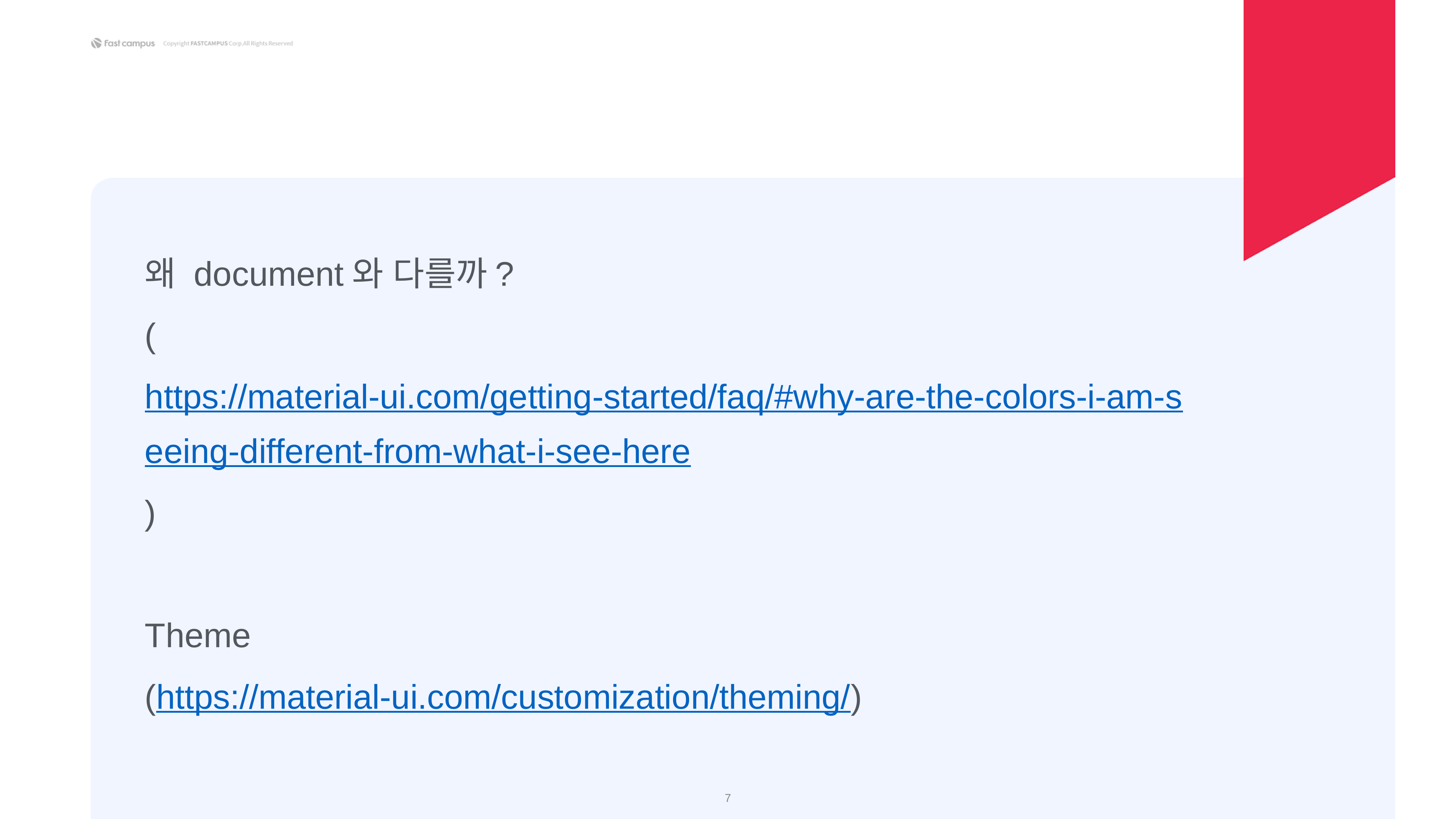

왜 document와 다를까?
(https://material-ui.com/getting-started/faq/#why-are-the-colors-i-am-seeing-different-from-what-i-see-here)

Theme
(https://material-ui.com/customization/theming/)

7